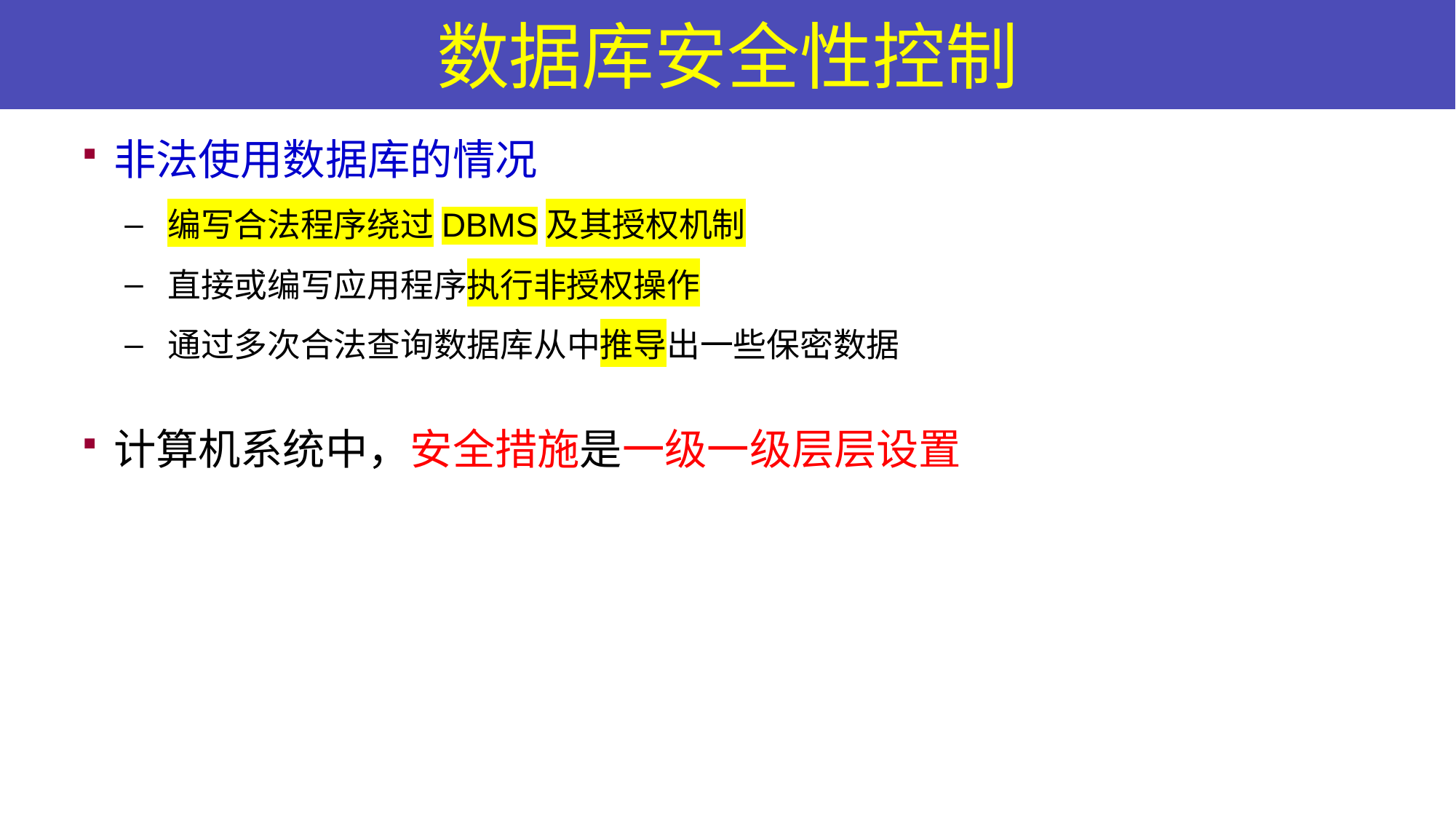

# 数据库安全性控制
非法使用数据库的情况
编写合法程序绕过DBMS及其授权机制
直接或编写应用程序执行非授权操作
通过多次合法查询数据库从中推导出一些保密数据

计算机系统中，安全措施是一级一级层层设置

19